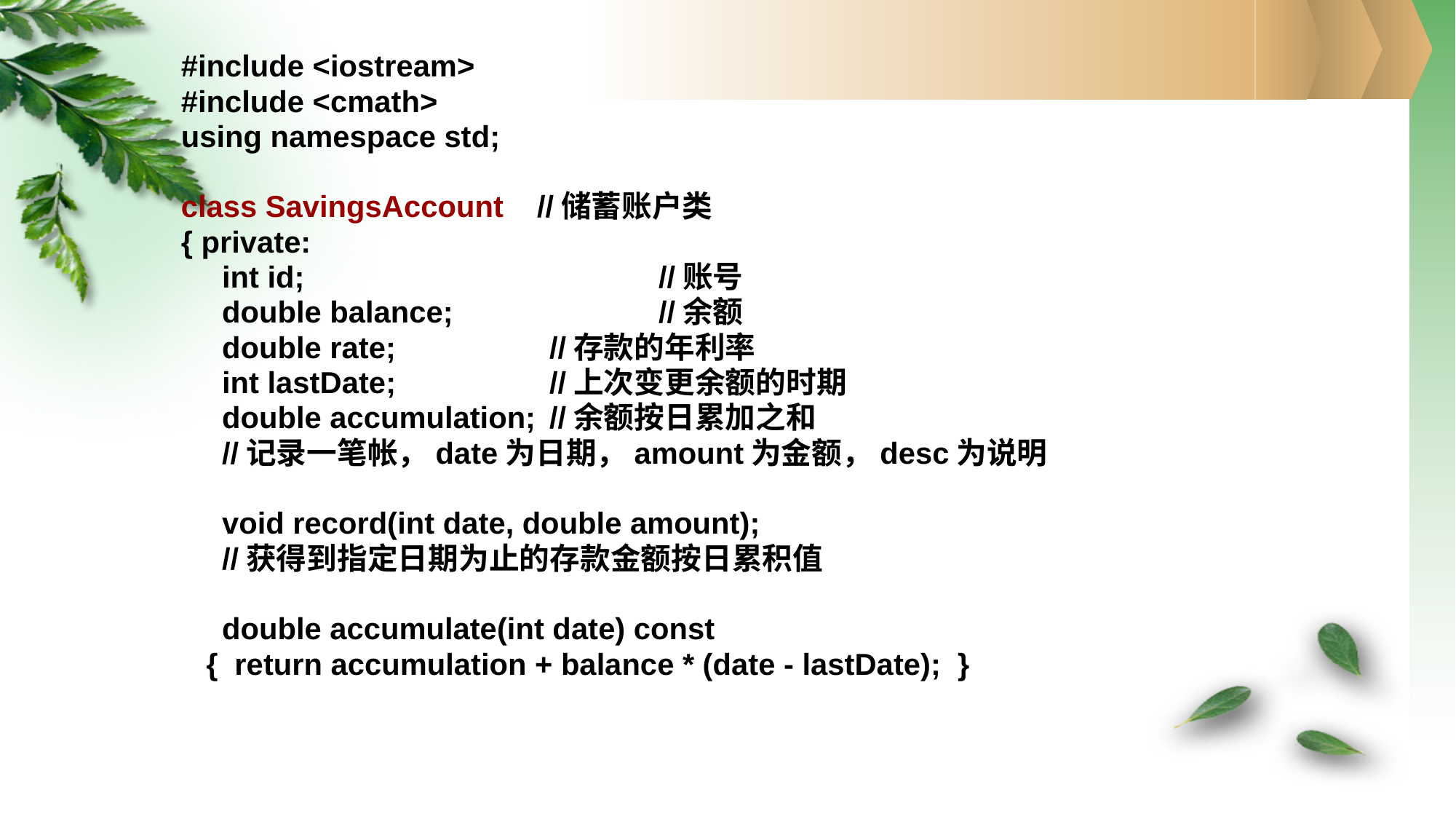

#include <iostream>
#include <cmath>
using namespace std;

class SavingsAccount    //储蓄账户类
{ private:
	int id;				//账号
	double balance;		//余额
	double rate;		//存款的年利率
	int lastDate;		//上次变更余额的时期
	double accumulation;	//余额按日累加之和
	//记录一笔帐，date为日期，amount为金额，desc为说明

	void record(int date, double amount);
	//获得到指定日期为止的存款金额按日累积值

	double accumulate(int date) const
   {  return accumulation + balance * (date - lastDate);  }